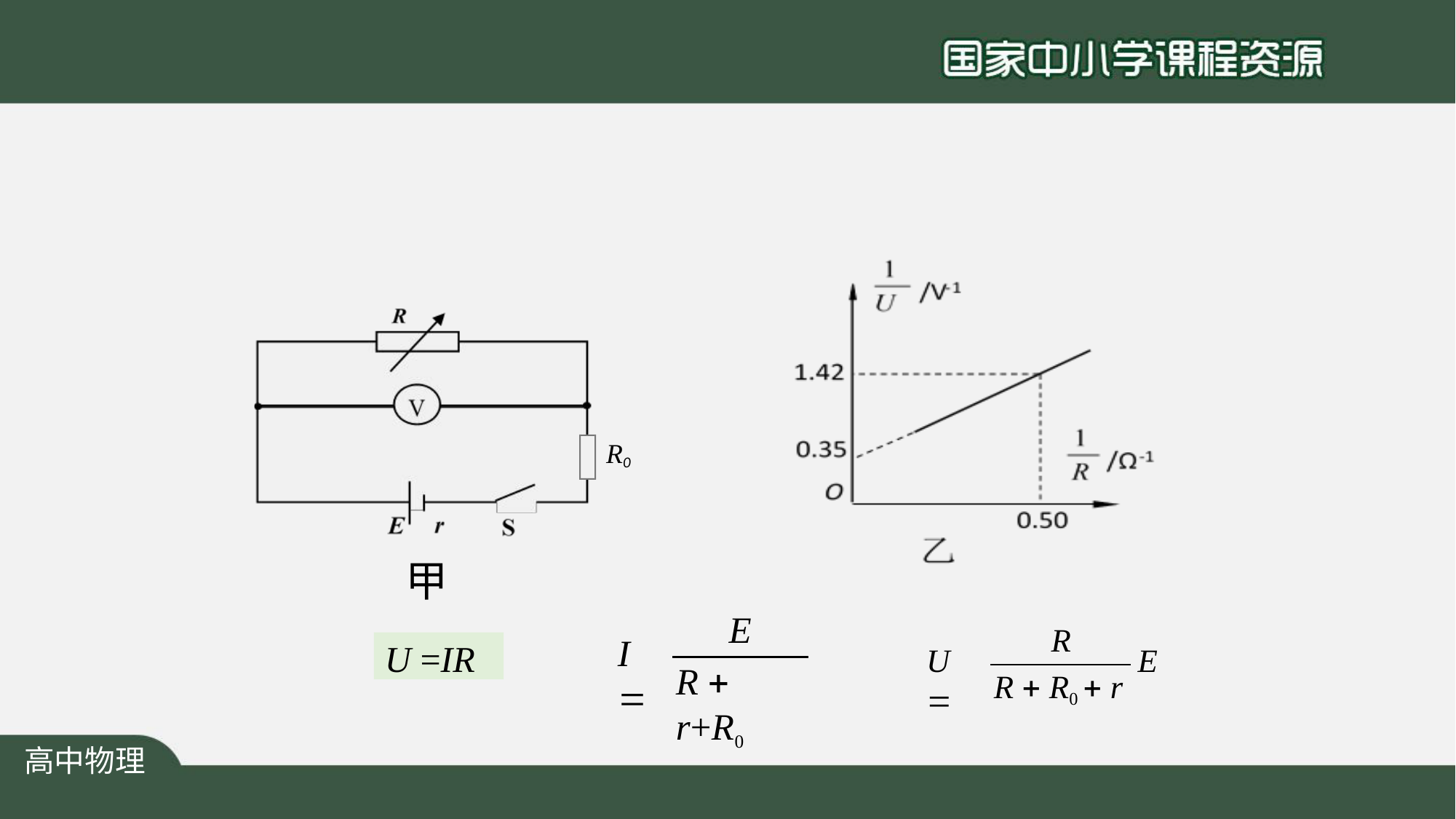

R0

甲
E
R
I =
U =IR
U =
E
R + r+R0

R + R0 + r

高中物理